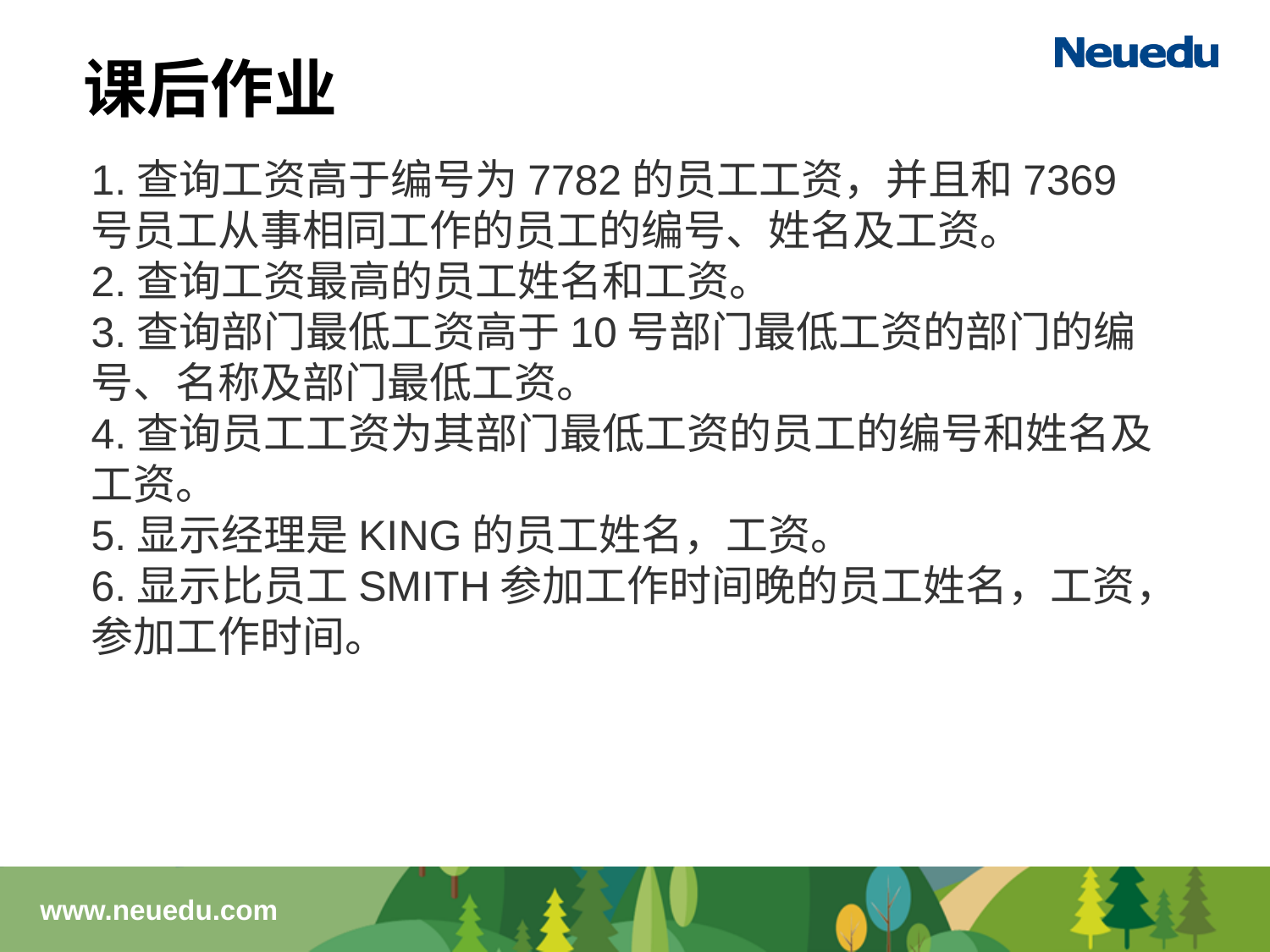

课后作业
1.查询工资高于编号为7782的员工工资，并且和7369号员工从事相同工作的员工的编号、姓名及工资。
2.查询工资最高的员工姓名和工资。
3.查询部门最低工资高于10号部门最低工资的部门的编号、名称及部门最低工资。
4.查询员工工资为其部门最低工资的员工的编号和姓名及工资。
5.显示经理是KING的员工姓名，工资。
6.显示比员工SMITH参加工作时间晚的员工姓名，工资，参加工作时间。